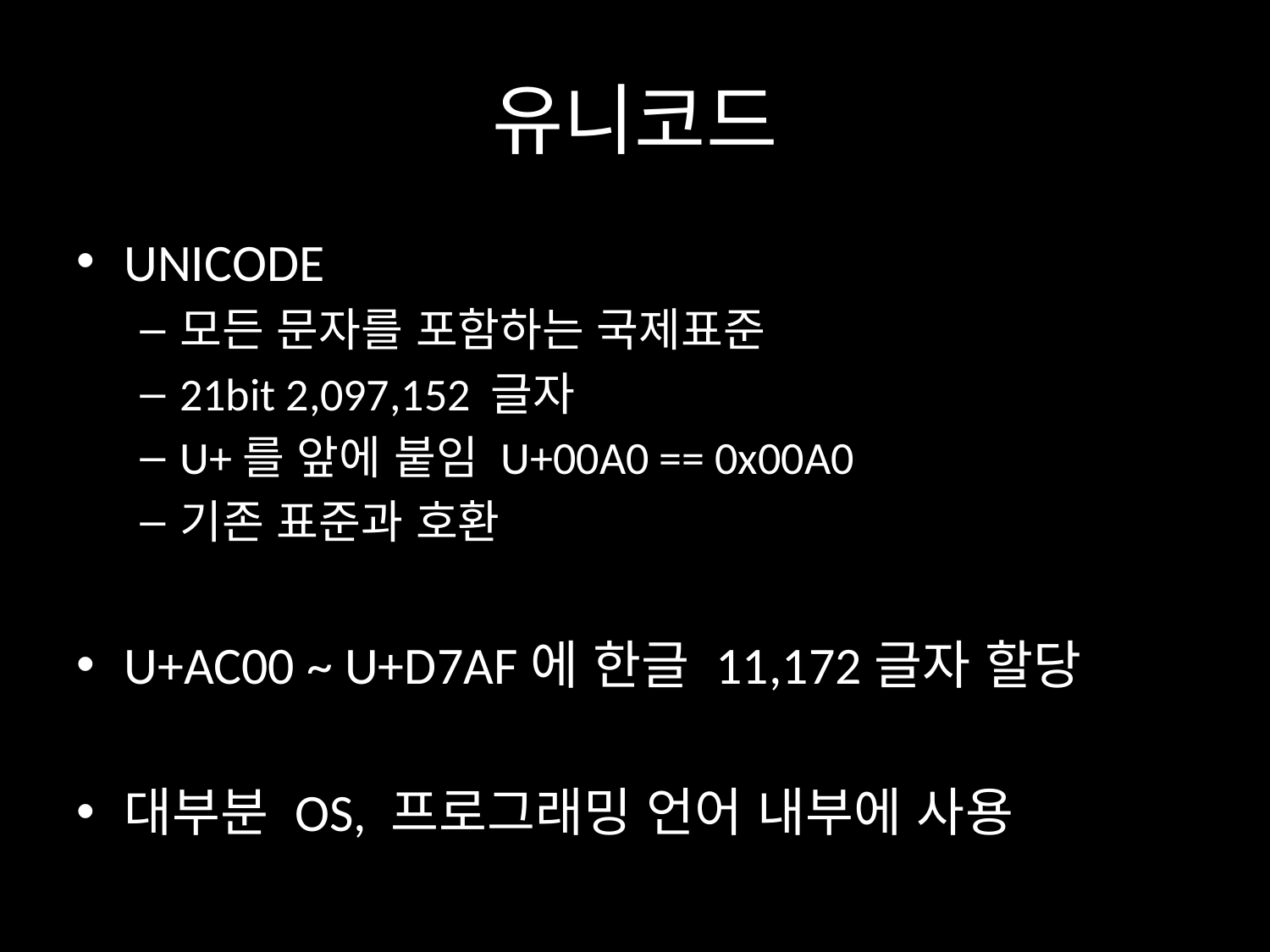

# 유니코드
UNICODE
모든 문자를 포함하는 국제표준
21bit 2,097,152 글자
U+를 앞에 붙임 U+00A0 == 0x00A0
기존 표준과 호환

U+AC00 ~ U+D7AF에 한글 11,172글자 할당

대부분 OS, 프로그래밍 언어 내부에 사용